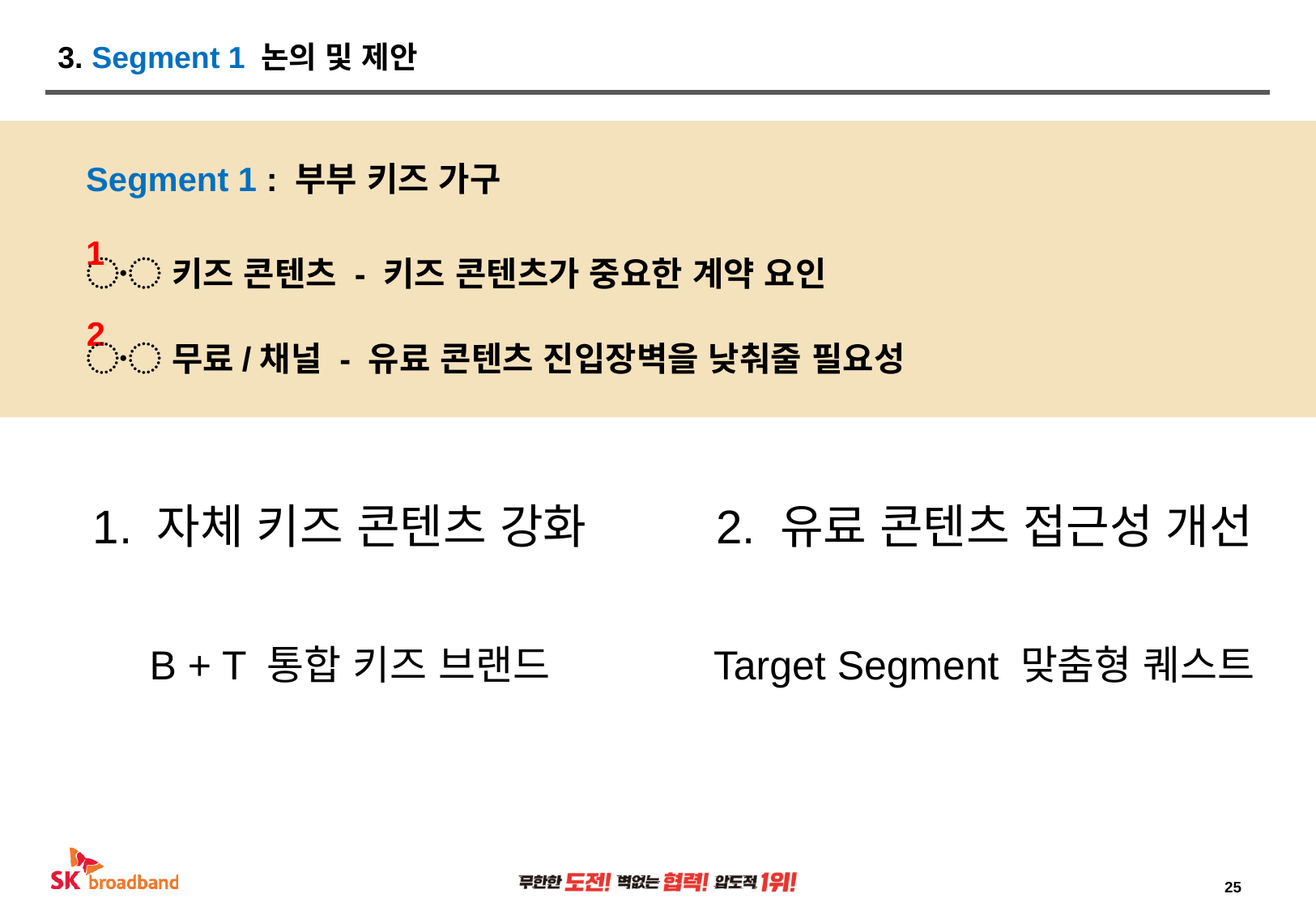

# 3. Segment 1 논의 및 제안

Segment 1 : 부부 키즈 가구

〮 키즈 콘텐츠 - 키즈 콘텐츠가 중요한 계약 요인
1
2
〮 무료/채널 - 유료 콘텐츠 진입장벽을 낮춰줄 필요성
1. 자체 키즈 콘텐츠 강화
2. 유료 콘텐츠 접근성 개선
Target Segment 맞춤형 퀘스트
B + T 통합 키즈 브랜드